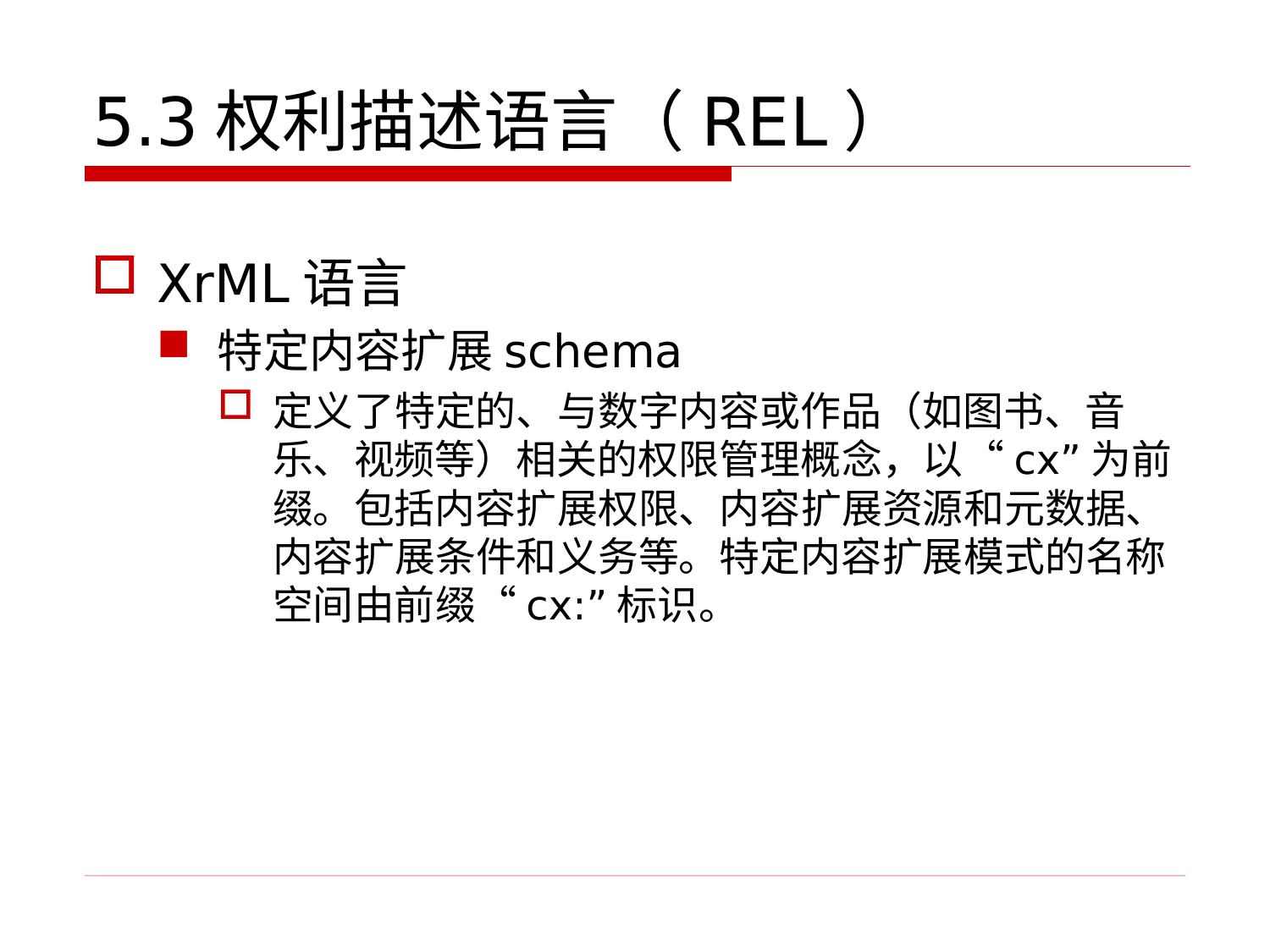

# 5.3权利描述语言（REL）
XrML语言
特定内容扩展schema
定义了特定的、与数字内容或作品（如图书、音乐、视频等）相关的权限管理概念，以“cx”为前缀。包括内容扩展权限、内容扩展资源和元数据、内容扩展条件和义务等。特定内容扩展模式的名称空间由前缀“cx:”标识。